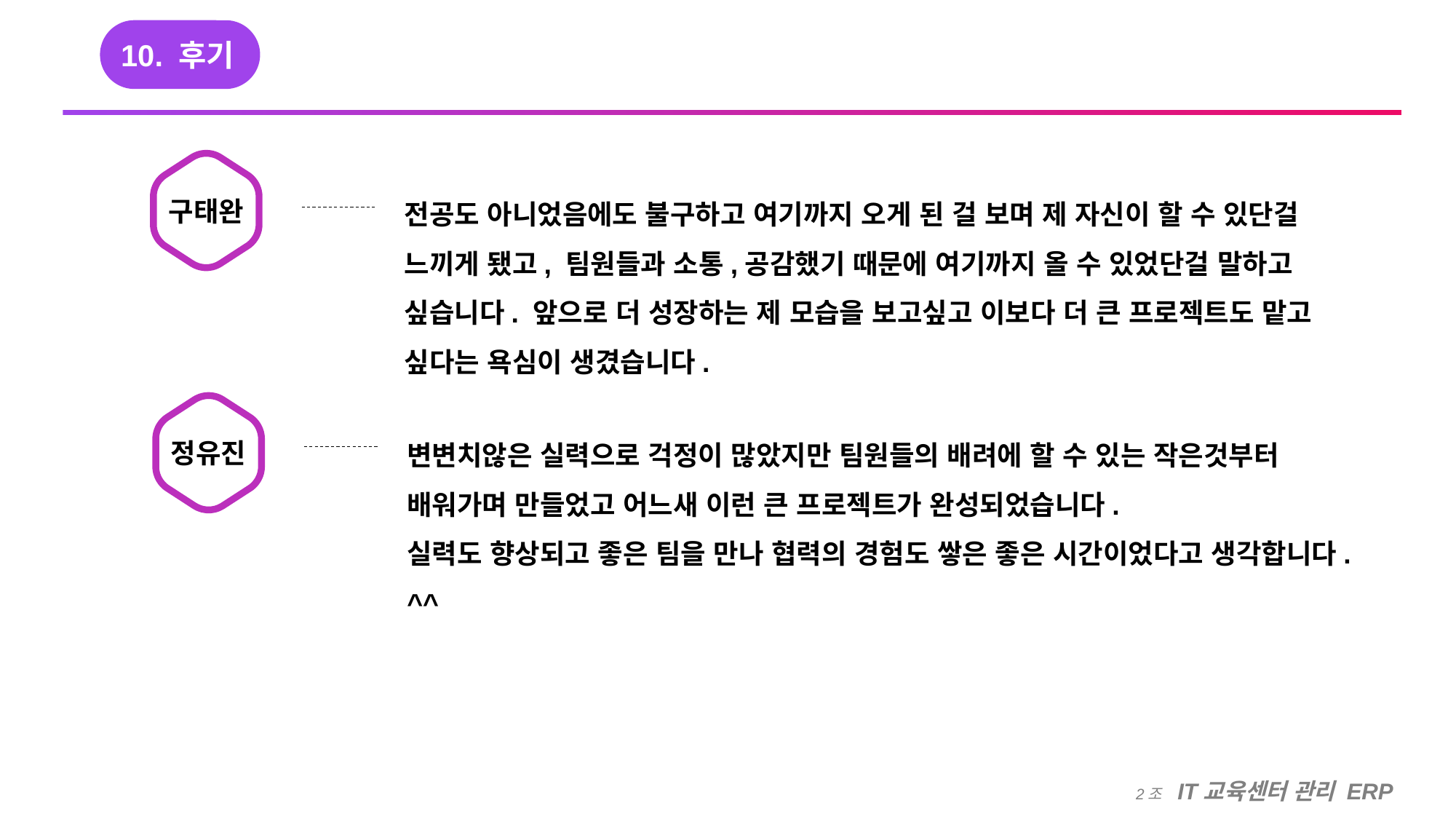

10. 후기

구태완
전공도 아니었음에도 불구하고 여기까지 오게 된 걸 보며 제 자신이 할 수 있단걸 느끼게 됐고, 팀원들과 소통,공감했기 때문에 여기까지 올 수 있었단걸 말하고 싶습니다. 앞으로 더 성장하는 제 모습을 보고싶고 이보다 더 큰 프로젝트도 맡고 싶다는 욕심이 생겼습니다.
정유진
변변치않은 실력으로 걱정이 많았지만 팀원들의 배려에 할 수 있는 작은것부터 배워가며 만들었고 어느새 이런 큰 프로젝트가 완성되었습니다.
실력도 향상되고 좋은 팀을 만나 협력의 경험도 쌓은 좋은 시간이었다고 생각합니다. ^^
2조 IT교육센터 관리 ERP